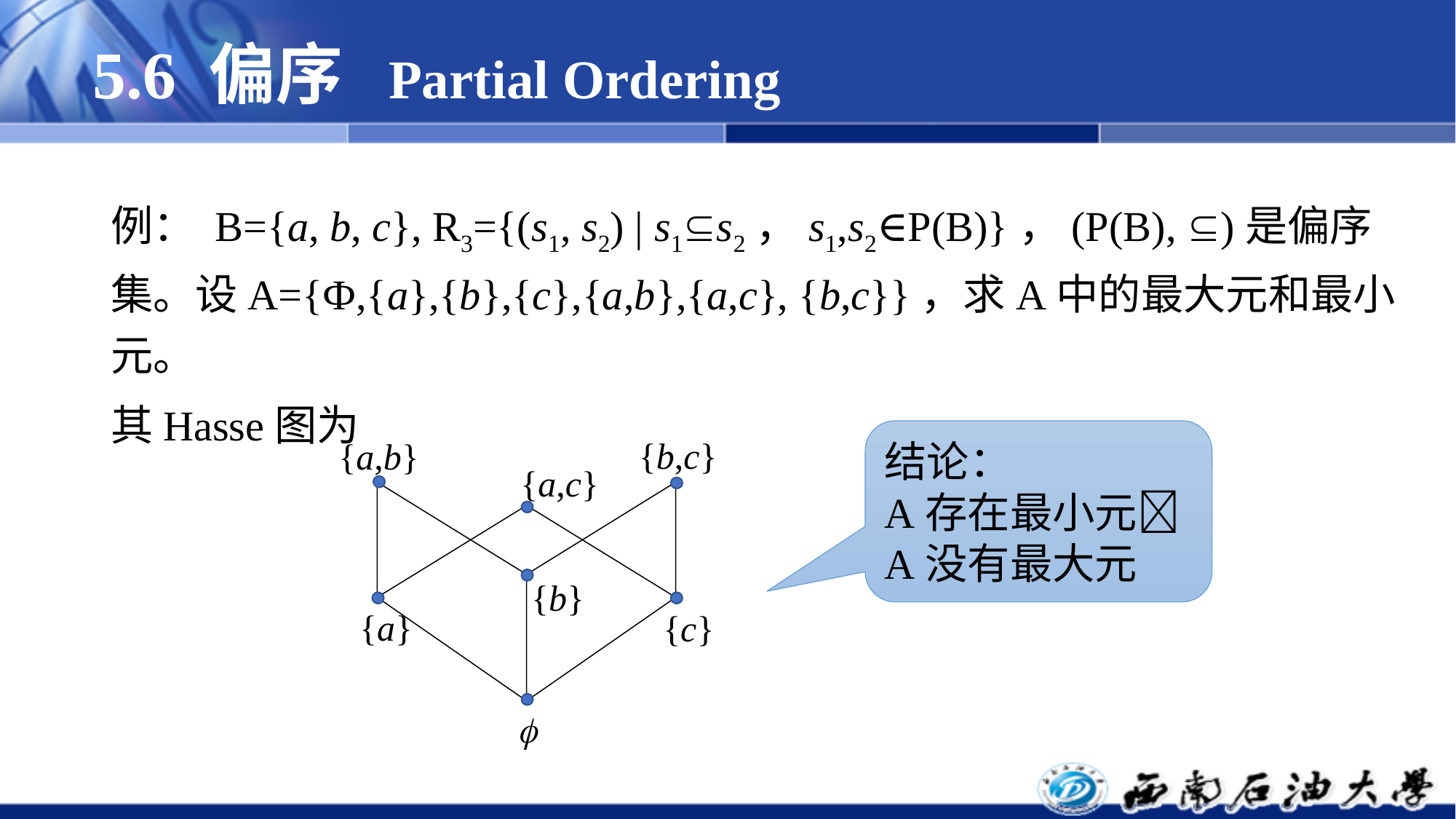

# 5.6 偏序  Partial Ordering
例： B={a, b, c}, R3={(s1, s2) | s1⊆s2，s1,s2∈P(B)}，(P(B), ⊆)是偏序集。设A={Ф,{a},{b},{c},{a,b},{a,c}, {b,c}}，求A中的最大元和最小元。
其Hasse图为
结论：
A存在最小元∅
A没有最大元
{b,c}
{a,b}
{a,c}

{b}

{a}
{c}

φ